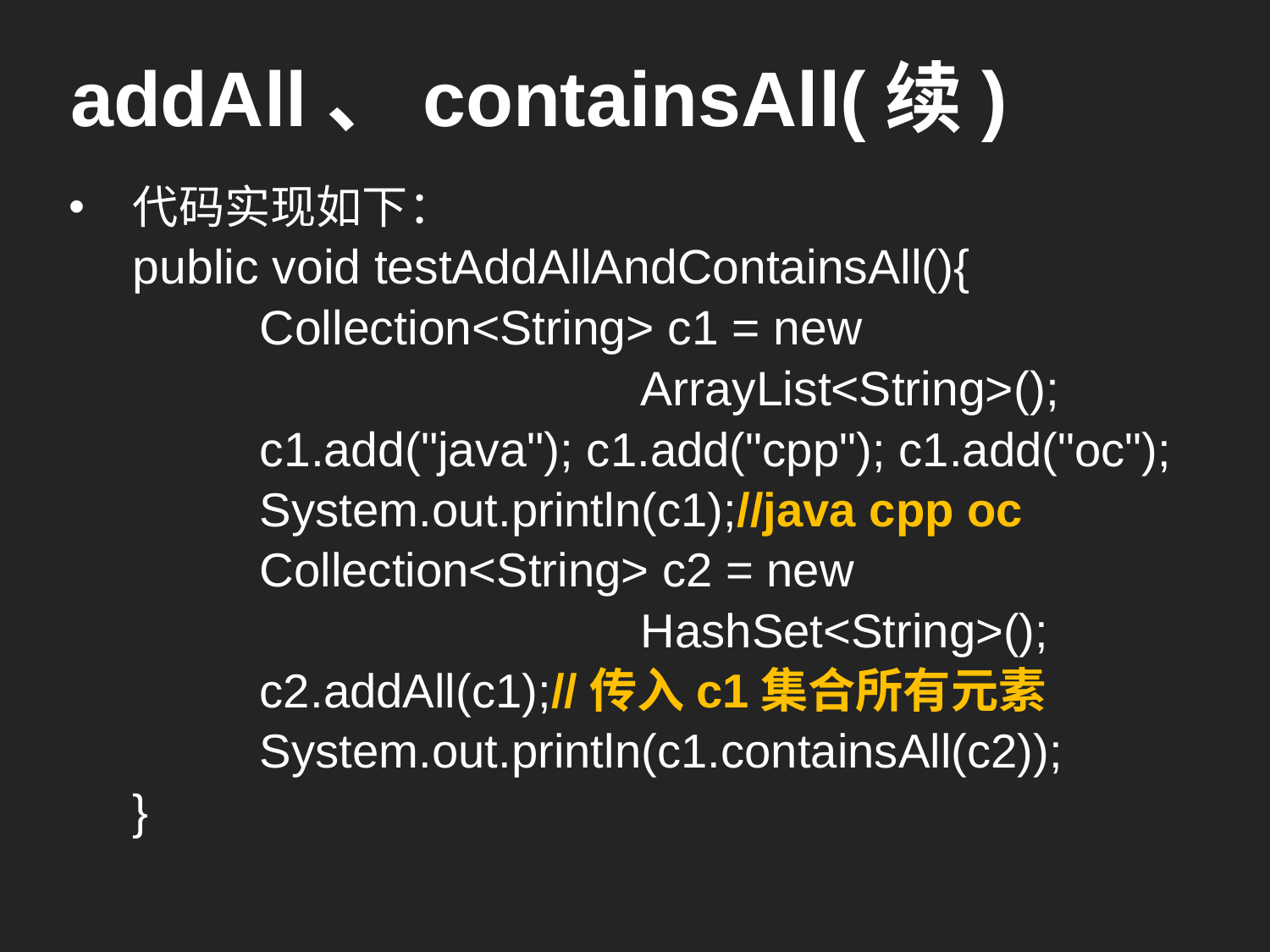

# addAll、containsAll(续)
代码实现如下：
public void testAddAllAndContainsAll(){
	Collection<String> c1 = new
				ArrayList<String>();
	c1.add("java"); c1.add("cpp"); c1.add("oc");
	System.out.println(c1);//java cpp oc
	Collection<String> c2 = new
				HashSet<String>();
	c2.addAll(c1);//传入c1集合所有元素
	System.out.println(c1.containsAll(c2));
}